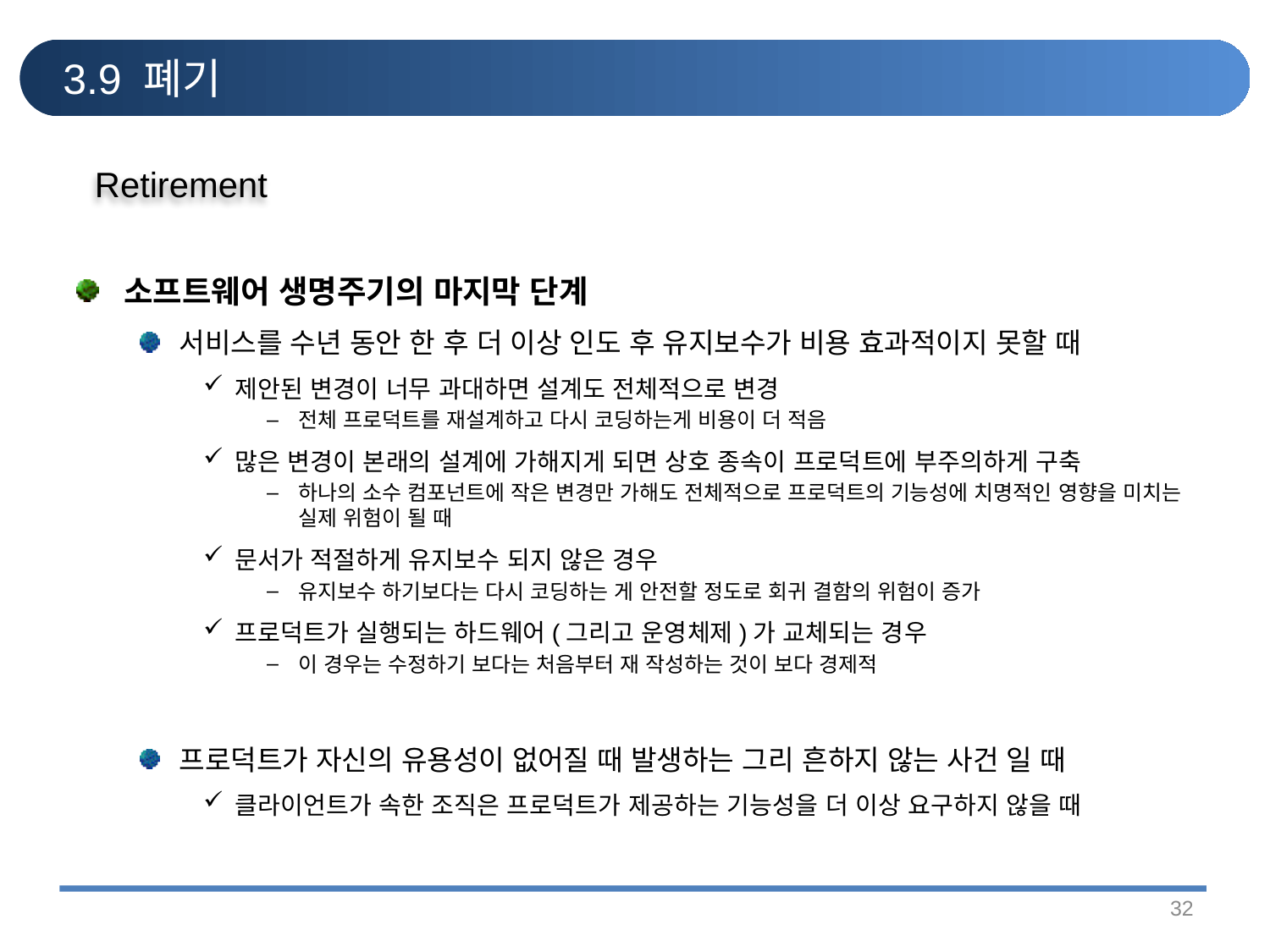

# 3.9 폐기
Retirement
소프트웨어 생명주기의 마지막 단계
서비스를 수년 동안 한 후 더 이상 인도 후 유지보수가 비용 효과적이지 못할 때
제안된 변경이 너무 과대하면 설계도 전체적으로 변경
전체 프로덕트를 재설계하고 다시 코딩하는게 비용이 더 적음
많은 변경이 본래의 설계에 가해지게 되면 상호 종속이 프로덕트에 부주의하게 구축
하나의 소수 컴포넌트에 작은 변경만 가해도 전체적으로 프로덕트의 기능성에 치명적인 영향을 미치는 실제 위험이 될 때
문서가 적절하게 유지보수 되지 않은 경우
유지보수 하기보다는 다시 코딩하는 게 안전할 정도로 회귀 결함의 위험이 증가
프로덕트가 실행되는 하드웨어(그리고 운영체제)가 교체되는 경우
이 경우는 수정하기 보다는 처음부터 재 작성하는 것이 보다 경제적

프로덕트가 자신의 유용성이 없어질 때 발생하는 그리 흔하지 않는 사건 일 때
클라이언트가 속한 조직은 프로덕트가 제공하는 기능성을 더 이상 요구하지 않을 때

32